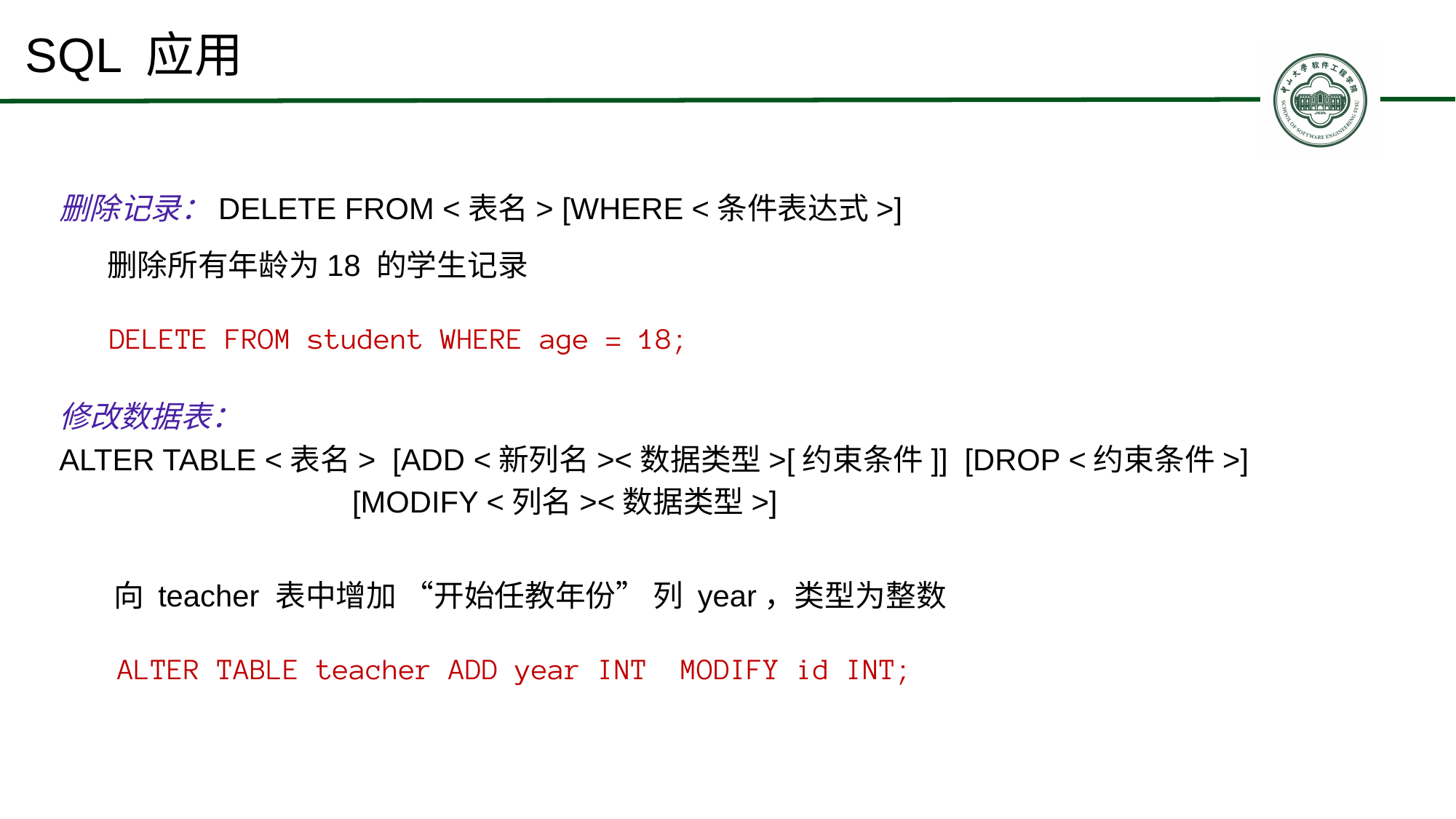

# SQL 应用
删除记录：DELETE FROM <表名> [WHERE <条件表达式>]

      删除所有年龄为18 的学生记录

      DELETE FROM student WHERE age = 18;

修改数据表：
ALTER TABLE <表名>  [ADD <新列名><数据类型>[约束条件]]  [DROP <约束条件>]
                                   [MODIFY <列名><数据类型>]

       向 teacher 表中增加 “开始任教年份” 列 year，类型为整数

       ALTER TABLE teacher ADD year INT  MODIFY id INT;